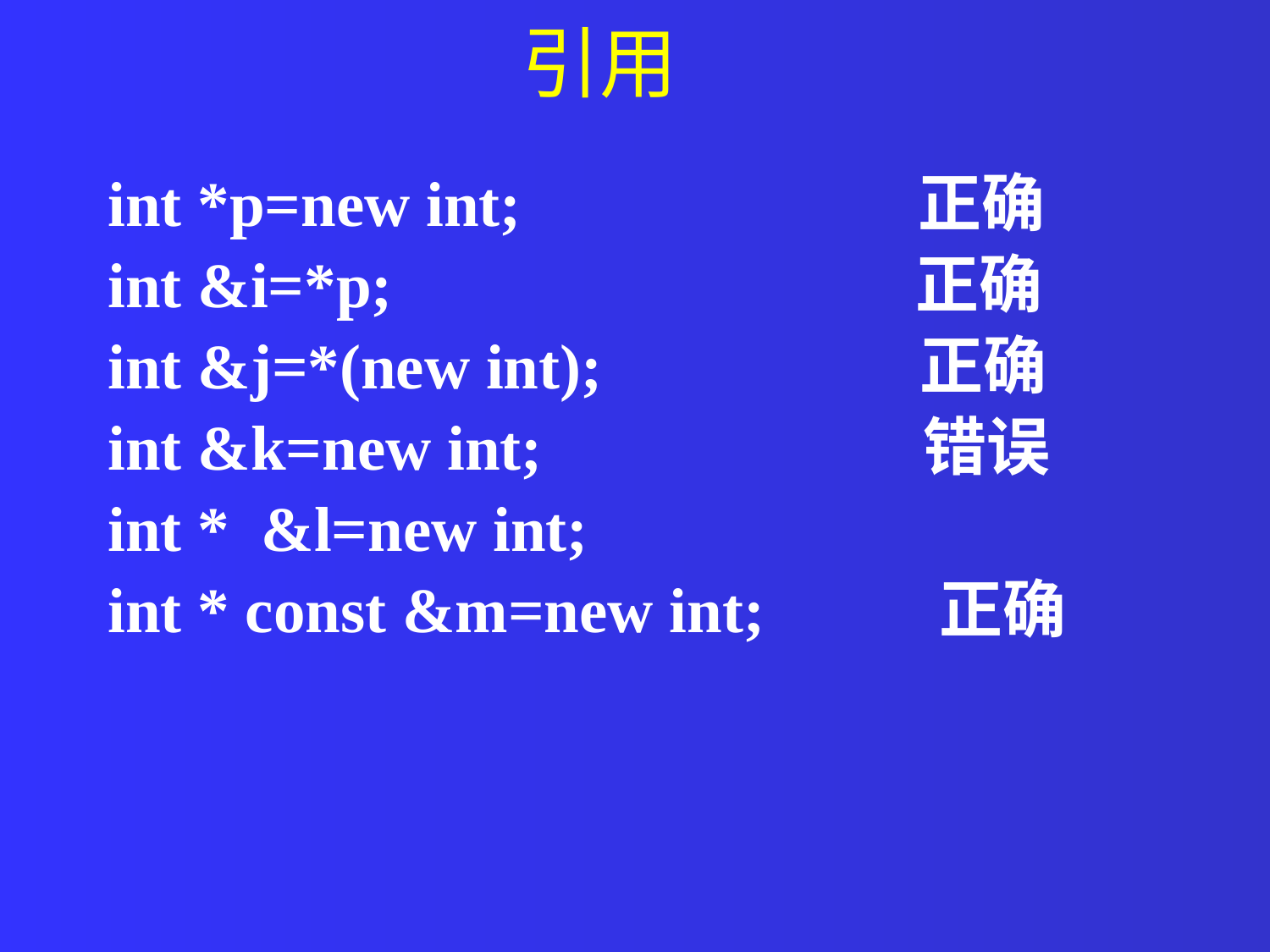

引用

int *p=new int;                        正确
int &i=*p;                                正确
int &j=*(new int);                   正确
int &k=new int;                       错误
int *  &l=new int;
int * const &m=new int;          正确